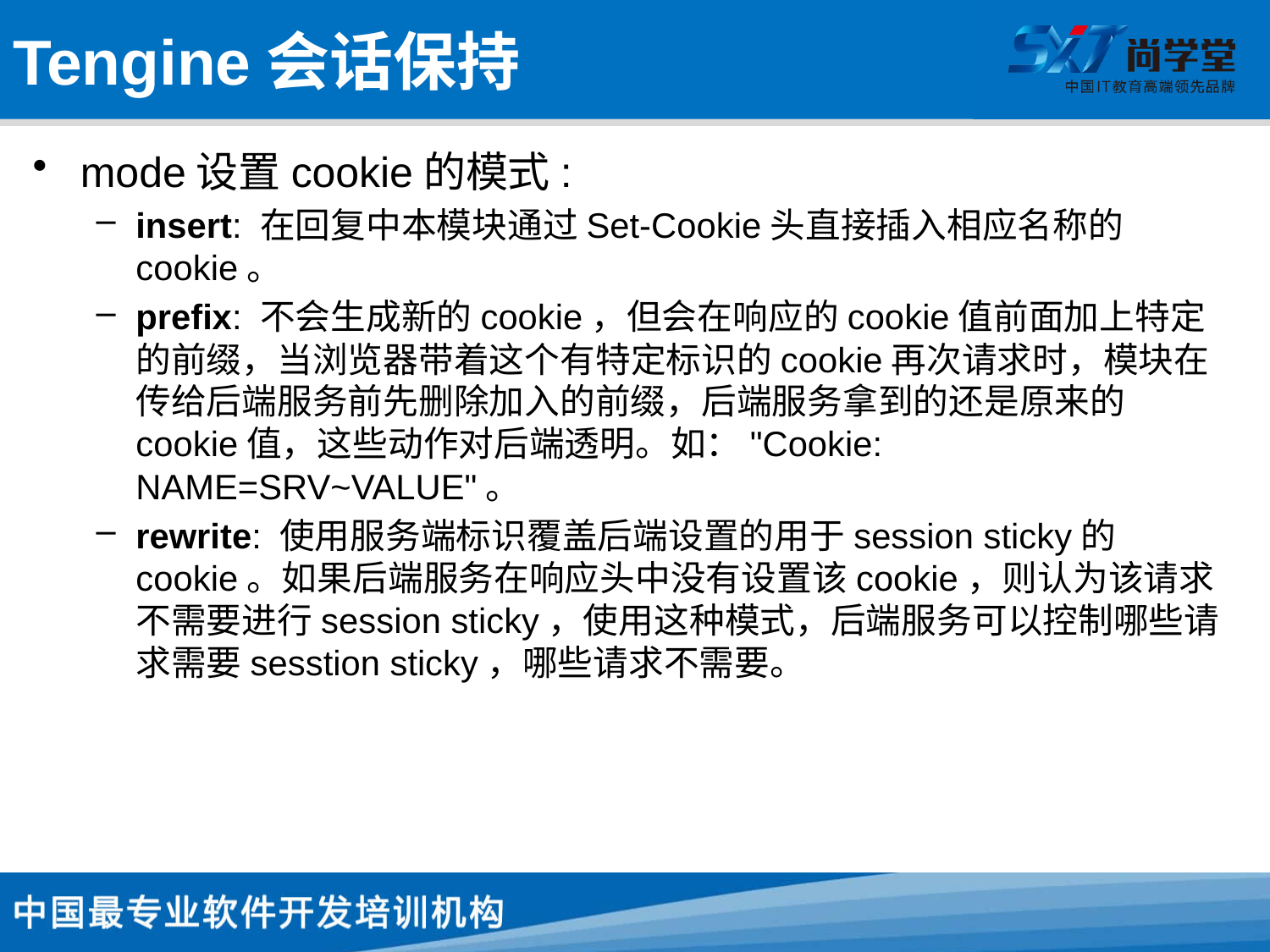

# Tengine会话保持
mode设置cookie的模式:
insert: 在回复中本模块通过Set-Cookie头直接插入相应名称的cookie。
prefix: 不会生成新的cookie，但会在响应的cookie值前面加上特定的前缀，当浏览器带着这个有特定标识的cookie再次请求时，模块在传给后端服务前先删除加入的前缀，后端服务拿到的还是原来的cookie值，这些动作对后端透明。如："Cookie: NAME=SRV~VALUE"。
rewrite: 使用服务端标识覆盖后端设置的用于session sticky的cookie。如果后端服务在响应头中没有设置该cookie，则认为该请求不需要进行session sticky，使用这种模式，后端服务可以控制哪些请求需要sesstion sticky，哪些请求不需要。